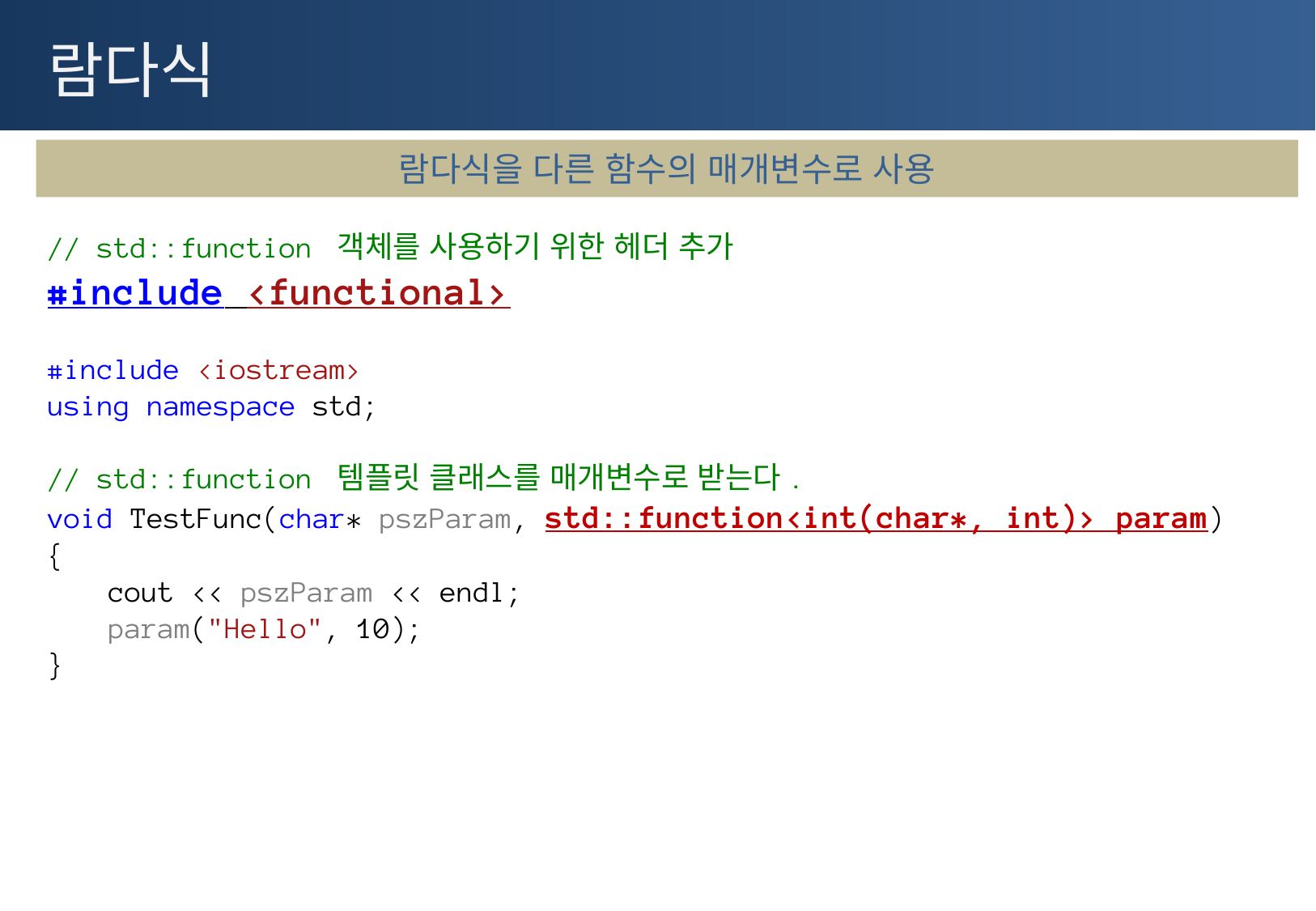

# 람다식
람다식을 다른 함수의 매개변수로 사용
// std::function 객체를 사용하기 위한 헤더 추가
#include <functional>

#include <iostream>
using namespace std;

// std::function 템플릿 클래스를 매개변수로 받는다.
void TestFunc(char* pszParam, std::function<int(char*, int)> param)
{
cout << pszParam << endl;
param("Hello", 10);
}